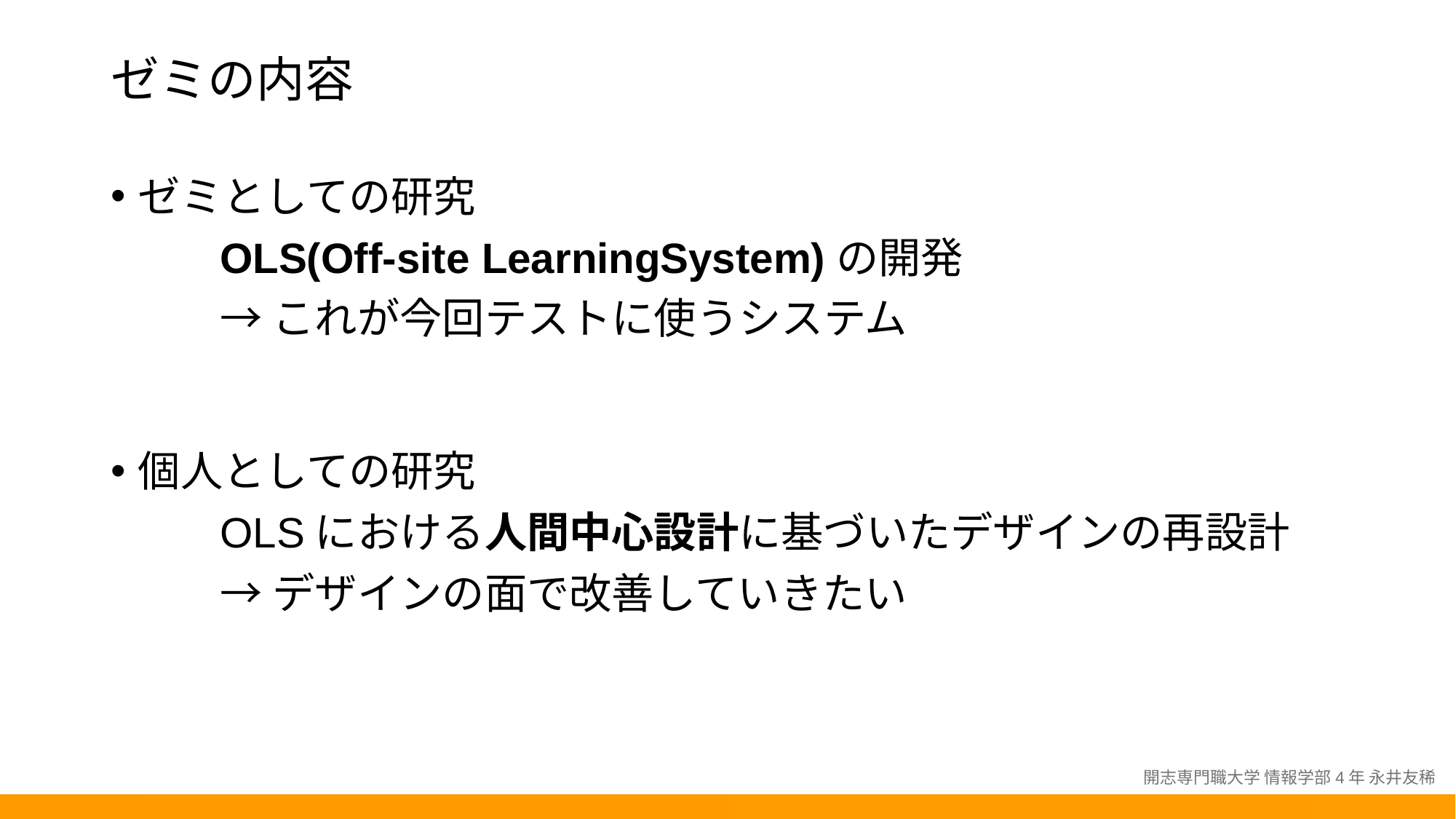

# ゼミの内容
ゼミとしての研究
	OLS(Off-site LearningSystem)の開発
	→これが今回テストに使うシステム
個人としての研究
	OLSにおける人間中心設計に基づいたデザインの再設計
	→デザインの面で改善していきたい